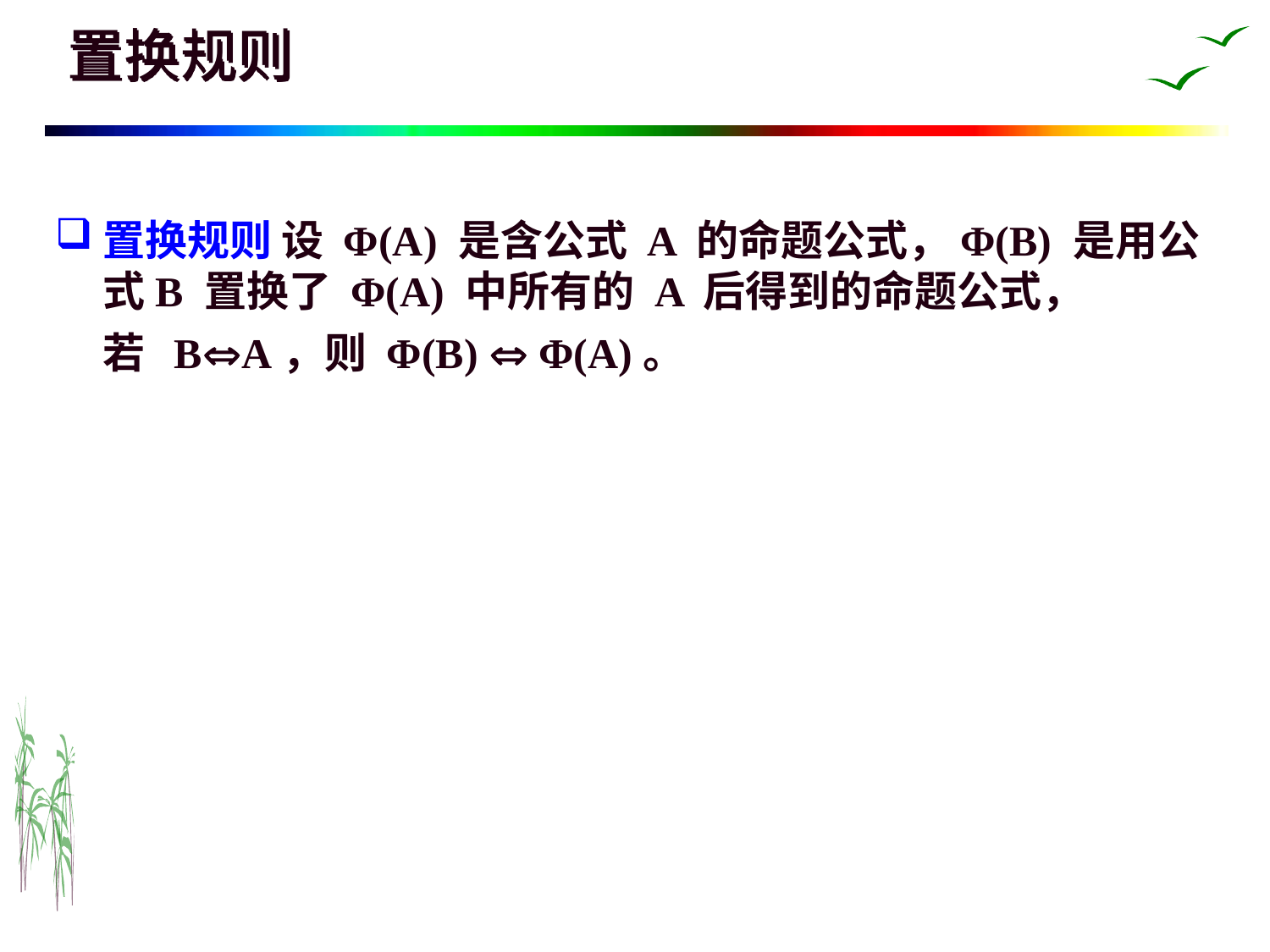

# 置换规则

置换规则 设 Φ(A) 是含公式 A 的命题公式，Φ(B) 是用公式B 置换了 Φ(A) 中所有的 A 后得到的命题公式，
	若  B⇔A，则 Φ(B) ⇔ Φ(A)。